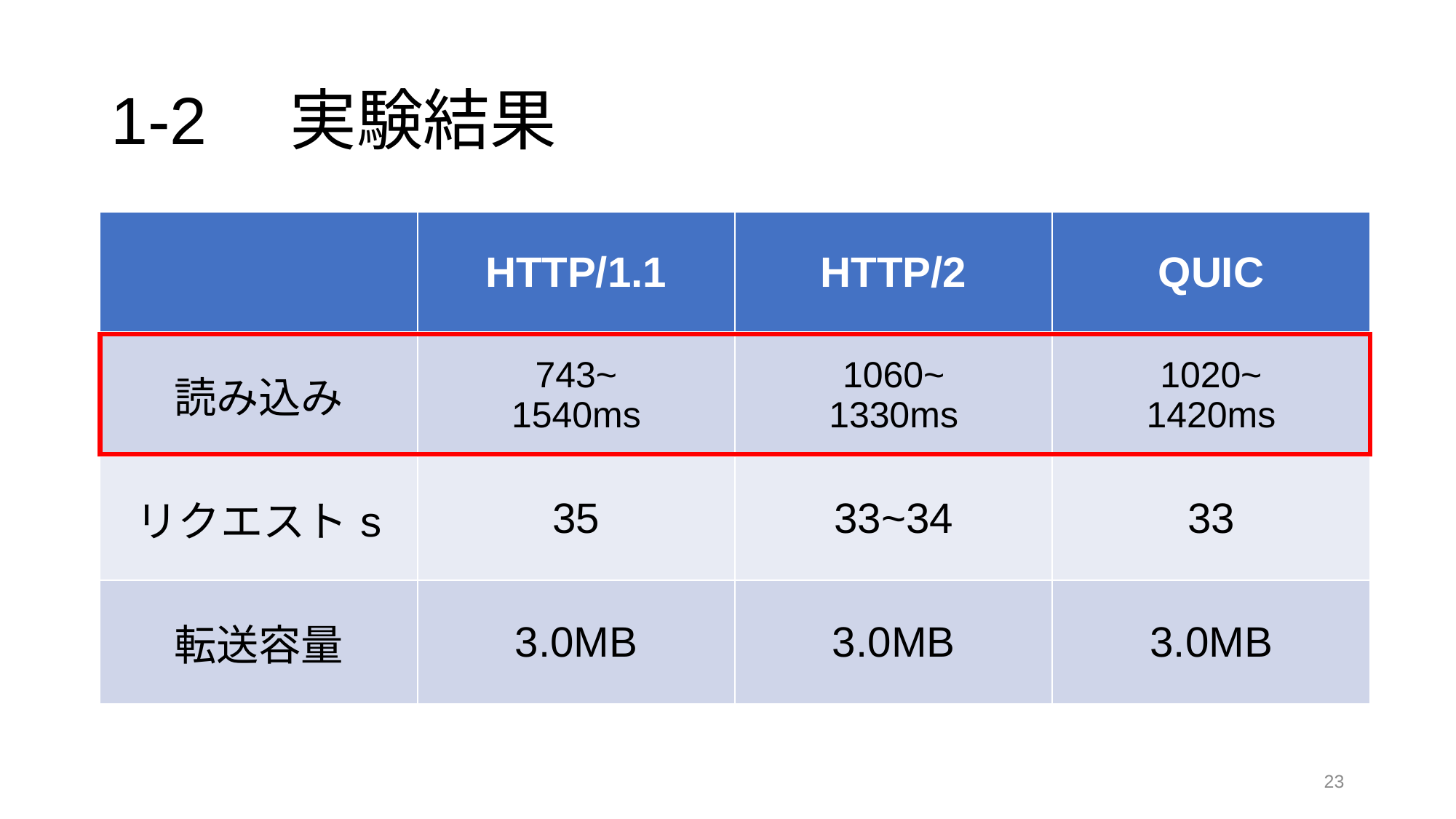

# 1-2　実験結果
|  | HTTP/1.1 | HTTP/2 | QUIC |
| --- | --- | --- | --- |
| 読み込み | 743~ 1540ms | 1060~ 1330ms | 1020~ 1420ms |
| リクエストs | 35 | 33~34 | 33 |
| 転送容量 | 3.0MB | 3.0MB | 3.0MB |

23